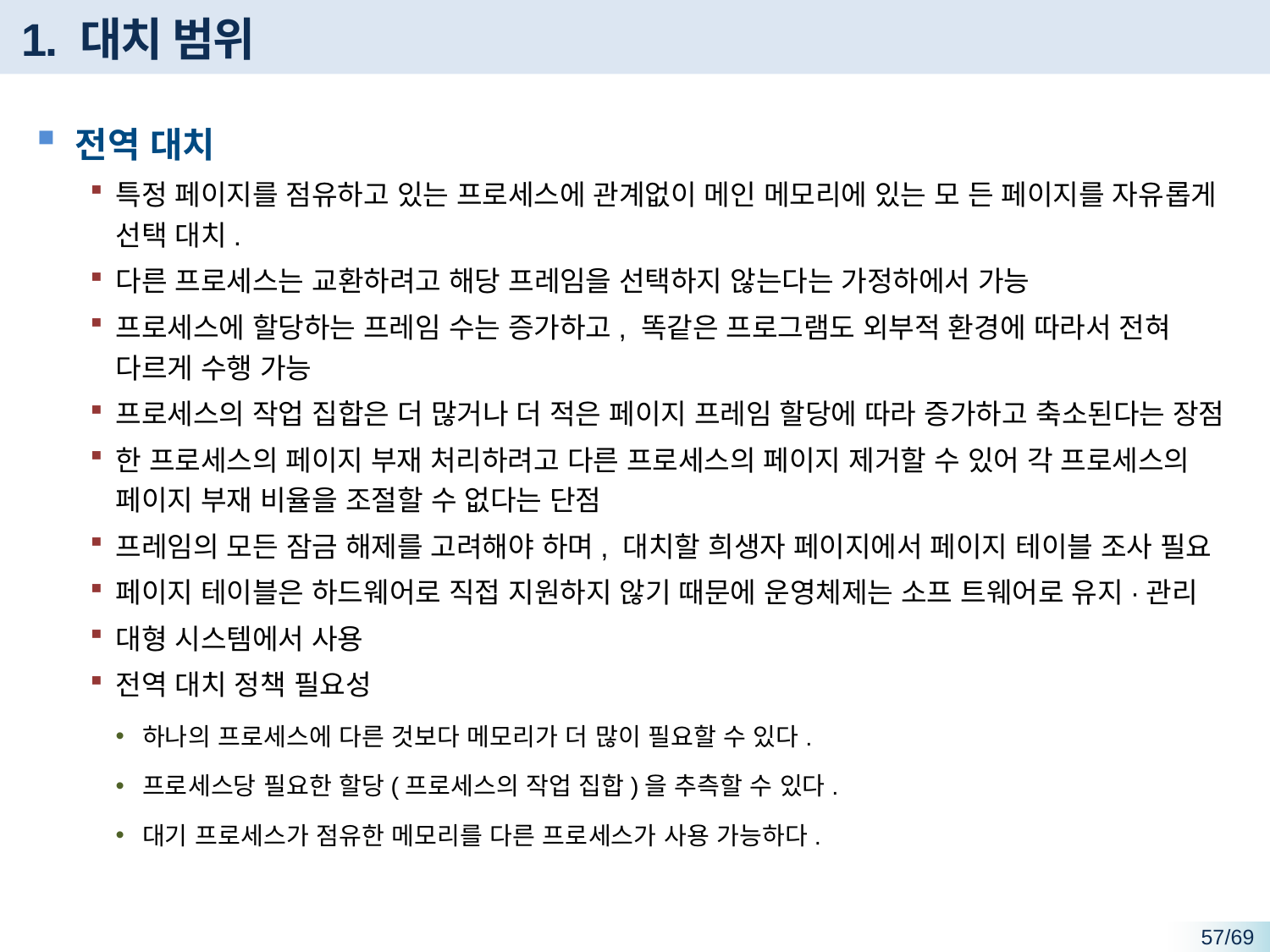

# 1. 대치 범위
전역 대치
특정 페이지를 점유하고 있는 프로세스에 관계없이 메인 메모리에 있는 모 든 페이지를 자유롭게 선택 대치.
다른 프로세스는 교환하려고 해당 프레임을 선택하지 않는다는 가정하에서 가능
프로세스에 할당하는 프레임 수는 증가하고, 똑같은 프로그램도 외부적 환경에 따라서 전혀 다르게 수행 가능
프로세스의 작업 집합은 더 많거나 더 적은 페이지 프레임 할당에 따라 증가하고 축소된다는 장점
한 프로세스의 페이지 부재 처리하려고 다른 프로세스의 페이지 제거할 수 있어 각 프로세스의 페이지 부재 비율을 조절할 수 없다는 단점
프레임의 모든 잠금 해제를 고려해야 하며, 대치할 희생자 페이지에서 페이지 테이블 조사 필요
페이지 테이블은 하드웨어로 직접 지원하지 않기 때문에 운영체제는 소프 트웨어로 유지·관리
대형 시스템에서 사용
전역 대치 정책 필요성
하나의 프로세스에 다른 것보다 메모리가 더 많이 필요할 수 있다.
프로세스당 필요한 할당(프로세스의 작업 집합)을 추측할 수 있다.
대기 프로세스가 점유한 메모리를 다른 프로세스가 사용 가능하다.